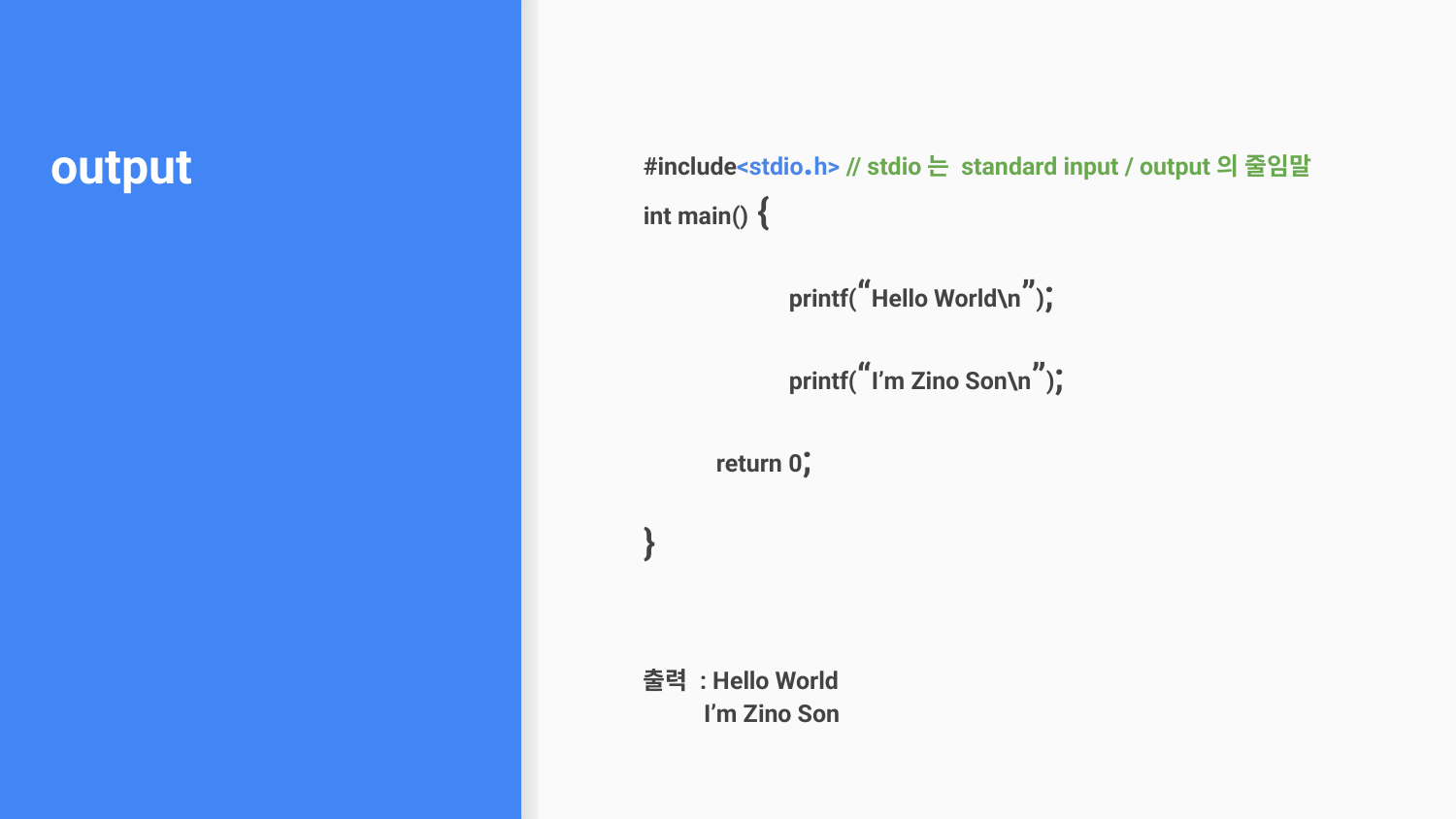

# output
#include<stdio.h> // stdio는 standard input / output의 줄임말
int main() {
	printf(“Hello World\n”);
	printf(“I’m Zino Son\n”);
return 0;
}

출력 : Hello World
          I’m Zino Son